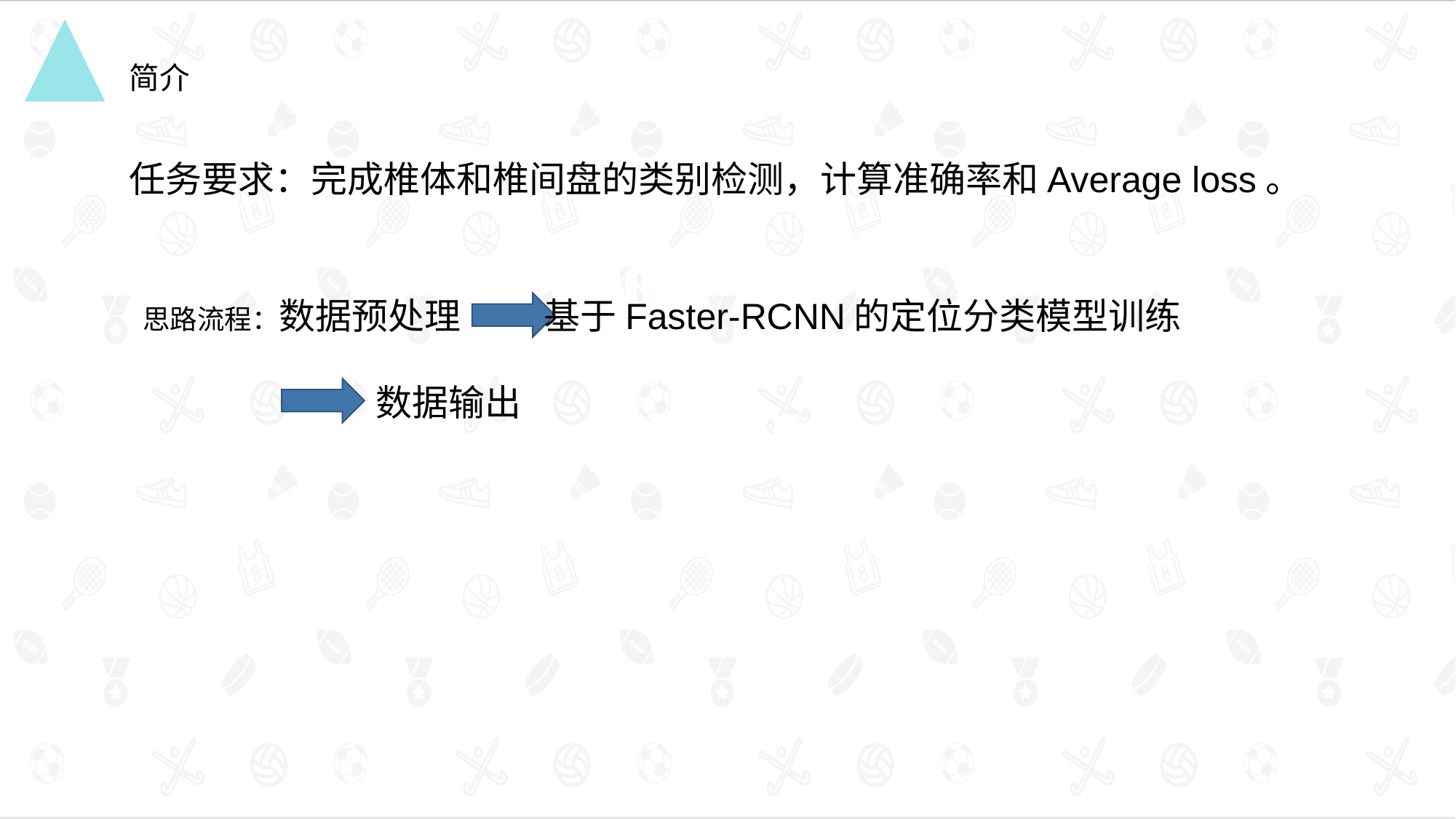

简介
任务要求：完成椎体和椎间盘的类别检测，计算准确率和Average loss。

01
02
思路流程：数据预处理
基于Faster-RCNN的定位分类模型训练

数据输出

03
04